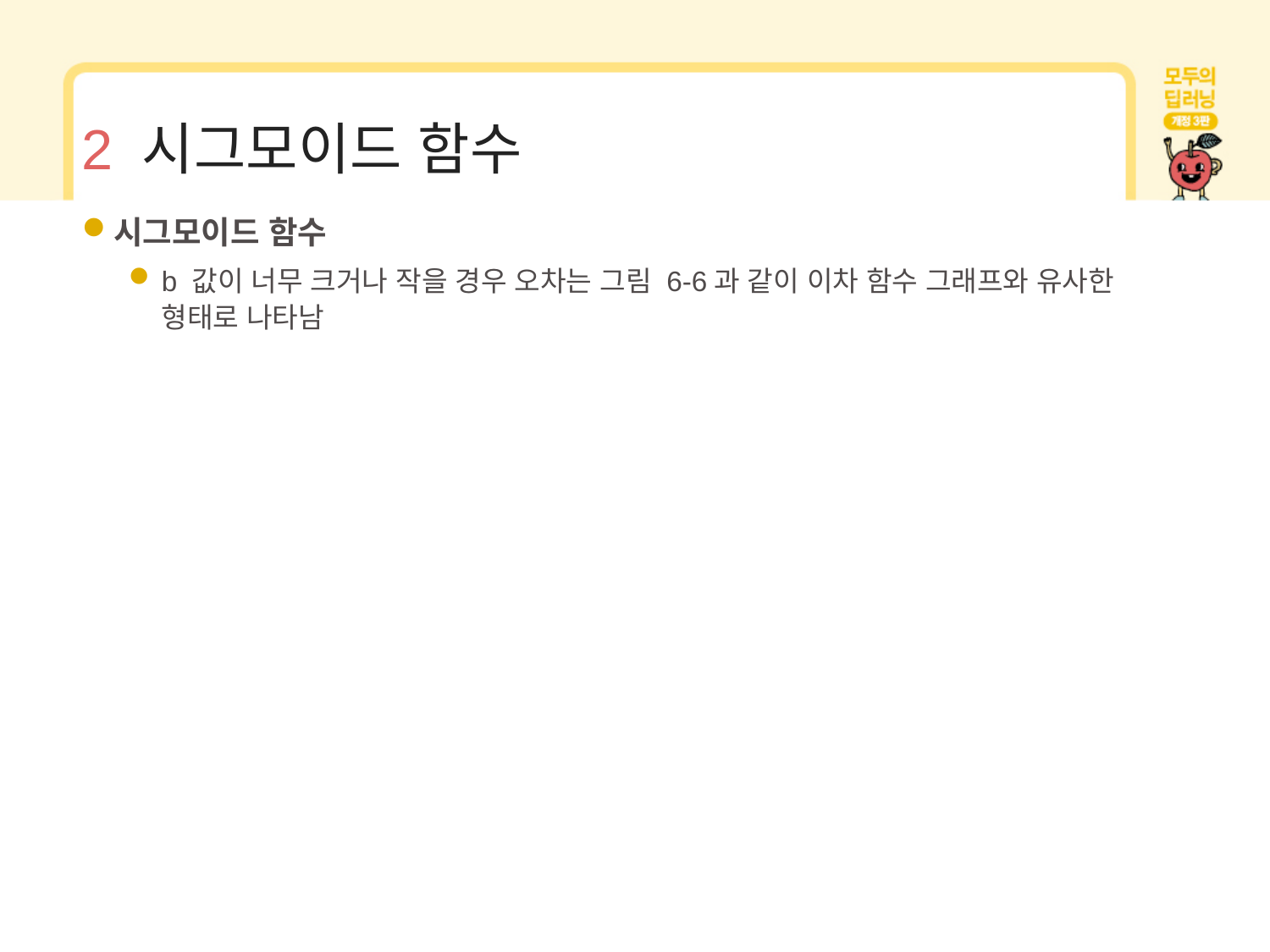

# 2 시그모이드 함수
시그모이드 함수
b 값이 너무 크거나 작을 경우 오차는 그림 6-6과 같이 이차 함수 그래프와 유사한 형태로 나타남